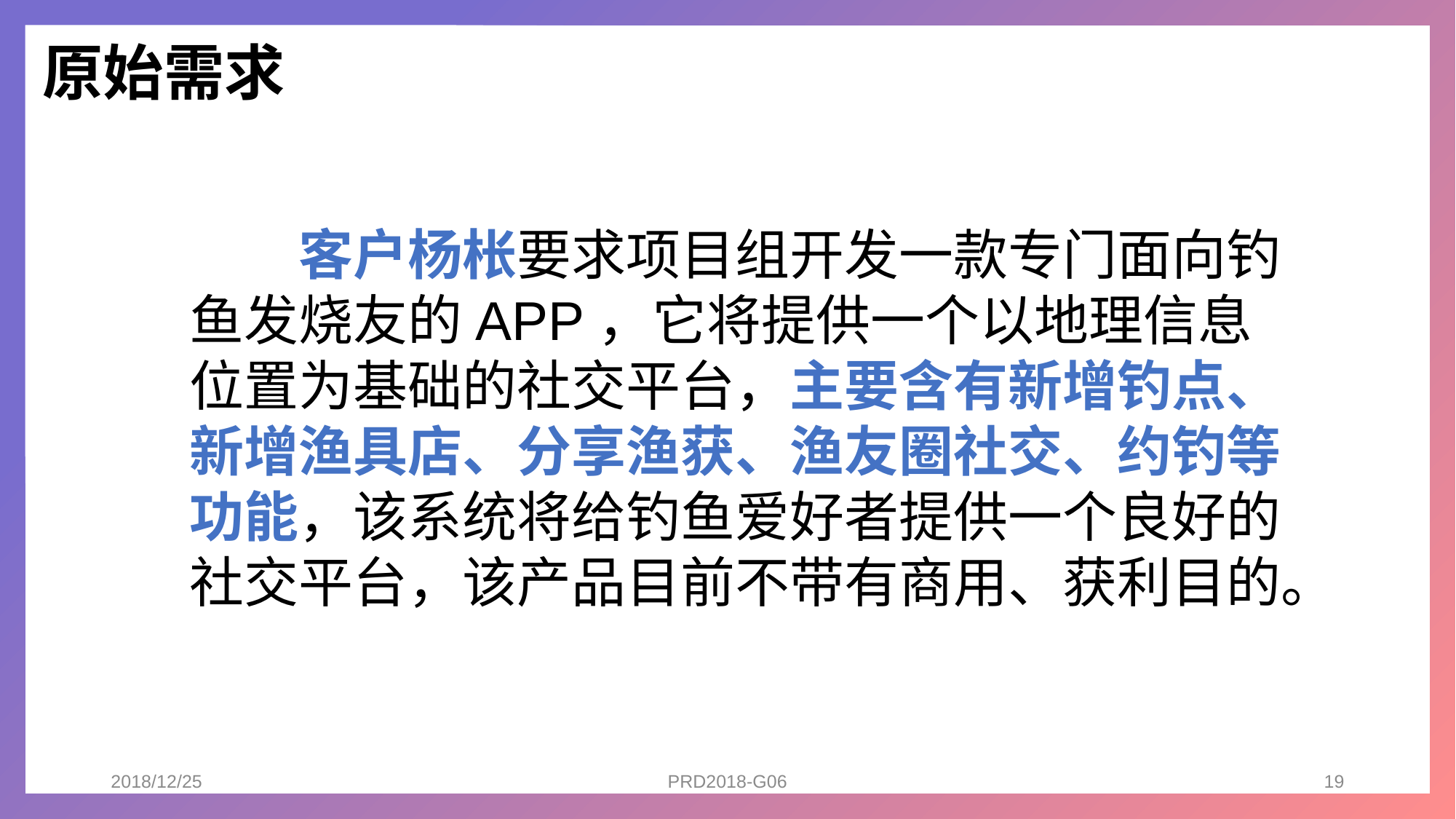

原始需求
	客户杨枨要求项目组开发一款专门面向钓鱼发烧友的APP，它将提供一个以地理信息位置为基础的社交平台，主要含有新增钓点、新增渔具店、分享渔获、渔友圈社交、约钓等功能，该系统将给钓鱼爱好者提供一个良好的社交平台，该产品目前不带有商用、获利目的。
2018/12/25
PRD2018-G06
19